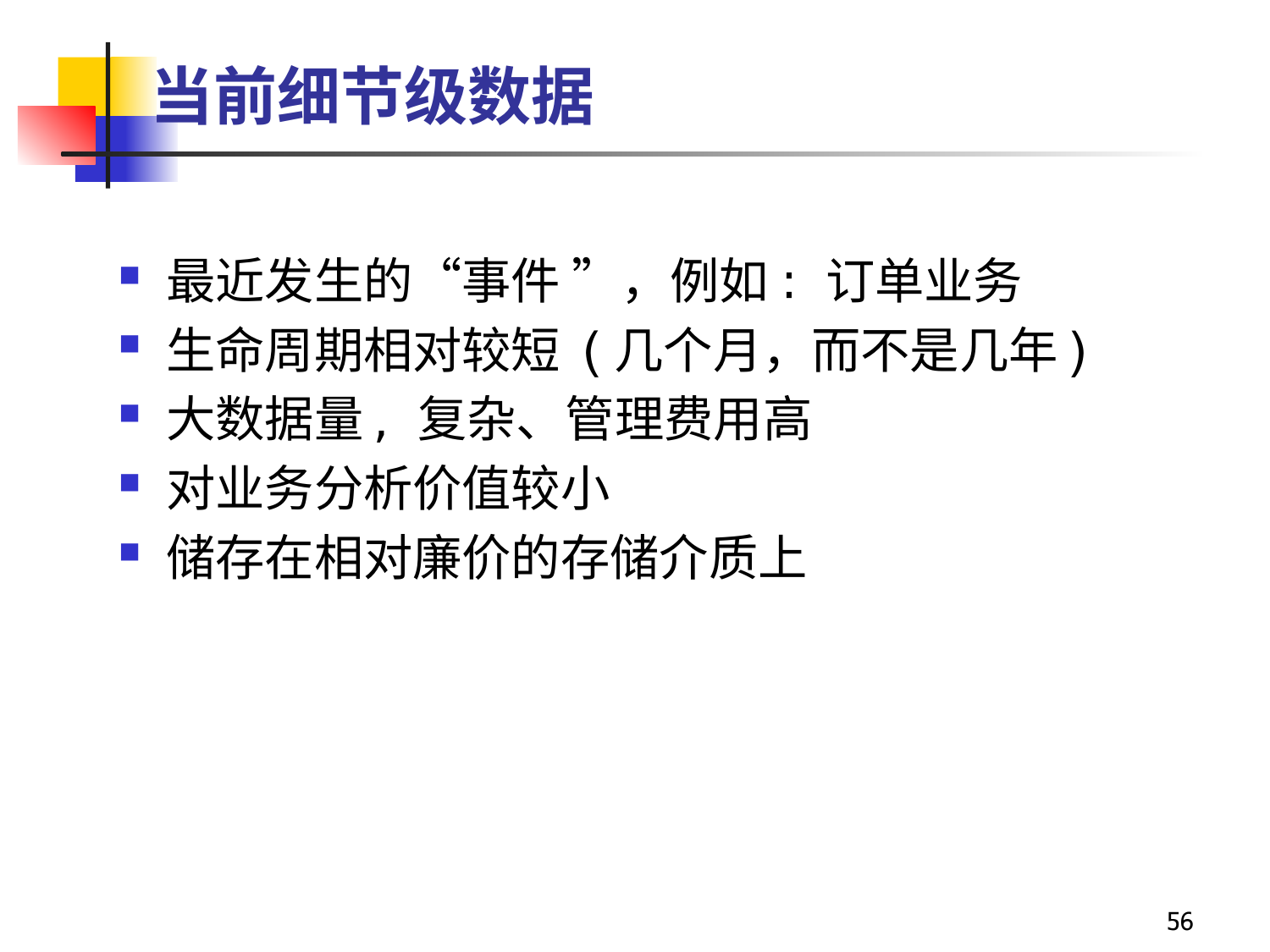

# 当前细节级数据
最近发生的“事件 ”，例如: 订单业务
生命周期相对较短 (几个月，而不是几年)
大数据量, 复杂、管理费用高
对业务分析价值较小
储存在相对廉价的存储介质上
56